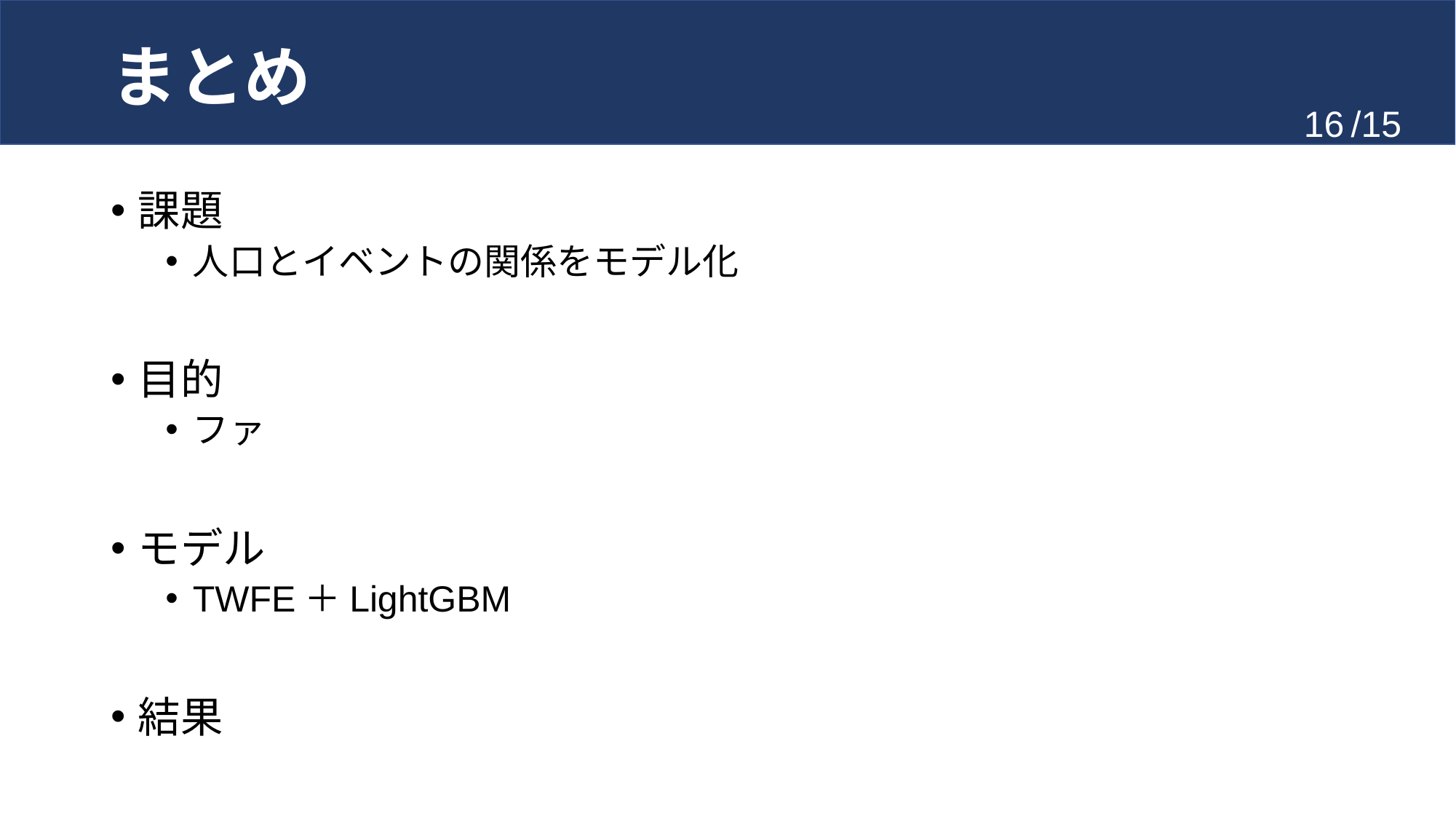

# まとめ
16
課題
人口とイベントの関係をモデル化

目的
ファ

モデル
TWFE＋LightGBM

結果